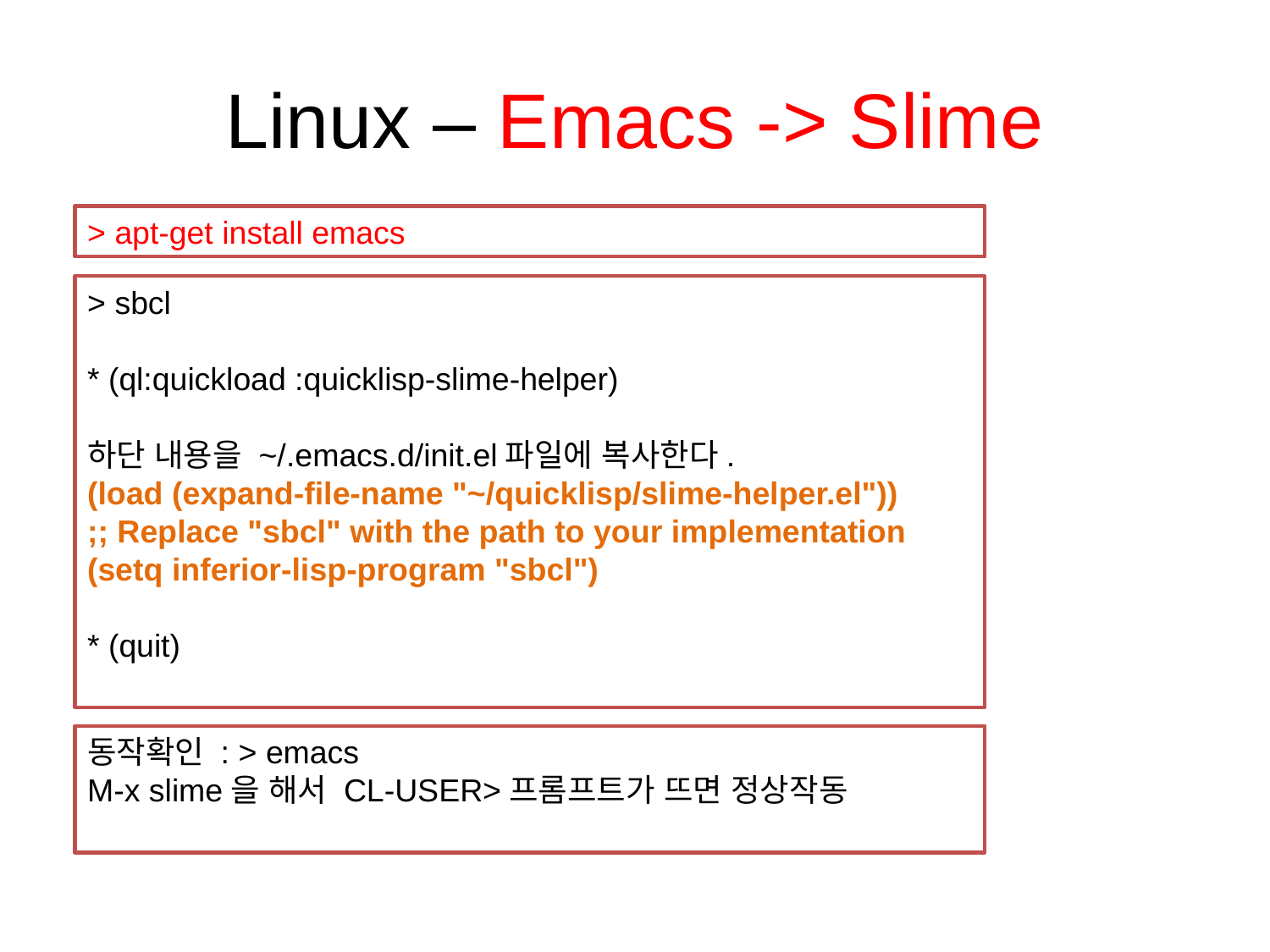

# Linux – Emacs -> Slime
> apt-get install emacs
> sbcl

* (ql:quickload :quicklisp-slime-helper)

하단 내용을 ~/.emacs.d/init.el파일에 복사한다.
(load (expand-file-name "~/quicklisp/slime-helper.el"))
;; Replace "sbcl" with the path to your implementation
(setq inferior-lisp-program "sbcl")

* (quit)

동작확인 : > emacs
M-x slime을 해서 CL-USER>프롬프트가 뜨면 정상작동